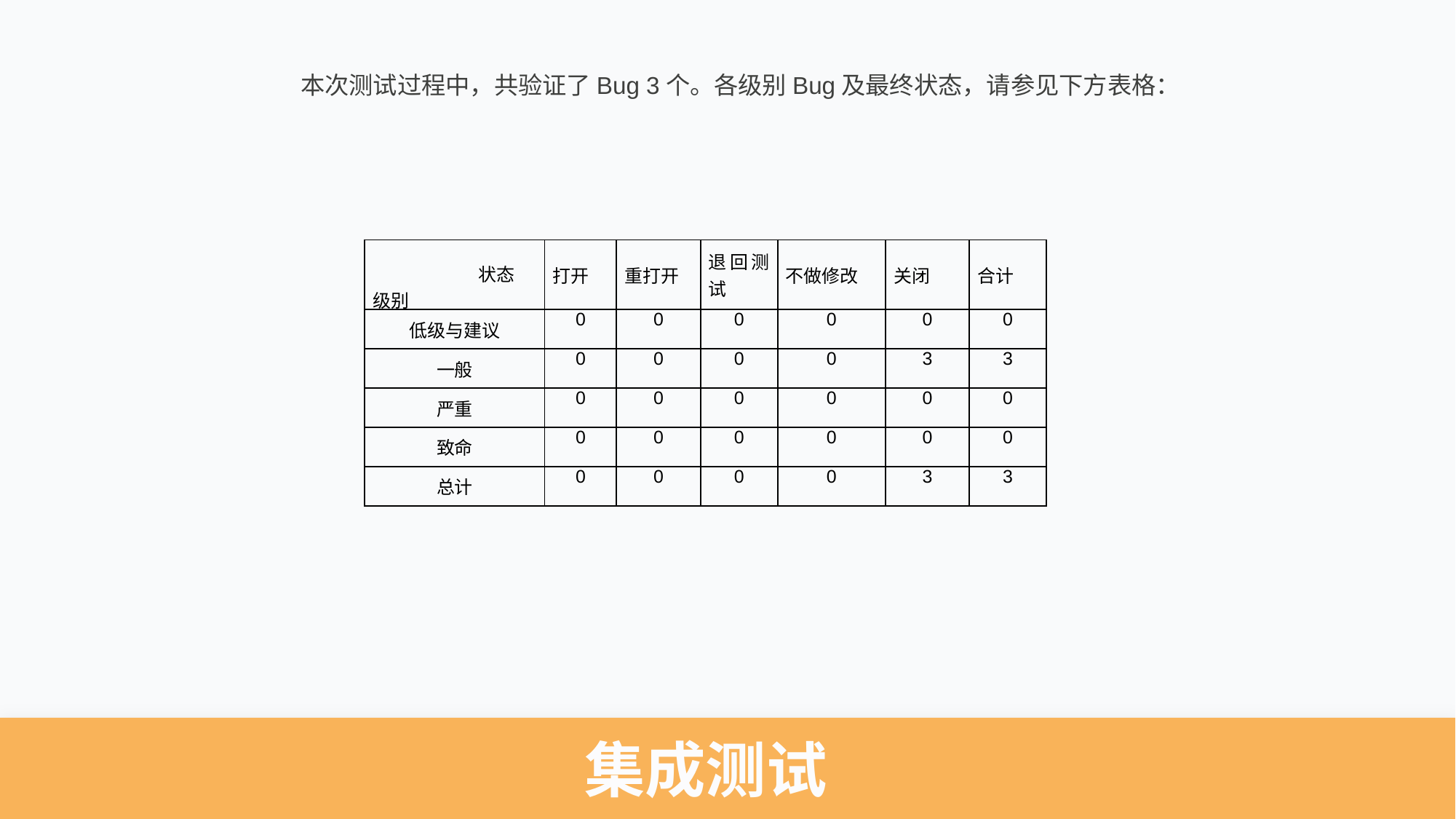

本次测试过程中，共验证了Bug 3个。各级别Bug及最终状态，请参见下方表格：
| 状态 级别 | 打开 | 重打开 | 退回测试 | 不做修改 | 关闭 | 合计 |
| --- | --- | --- | --- | --- | --- | --- |
| 低级与建议 | 0 | 0 | 0 | 0 | 0 | 0 |
| 一般 | 0 | 0 | 0 | 0 | 3 | 3 |
| 严重 | 0 | 0 | 0 | 0 | 0 | 0 |
| 致命 | 0 | 0 | 0 | 0 | 0 | 0 |
| 总计 | 0 | 0 | 0 | 0 | 3 | 3 |

集成测试